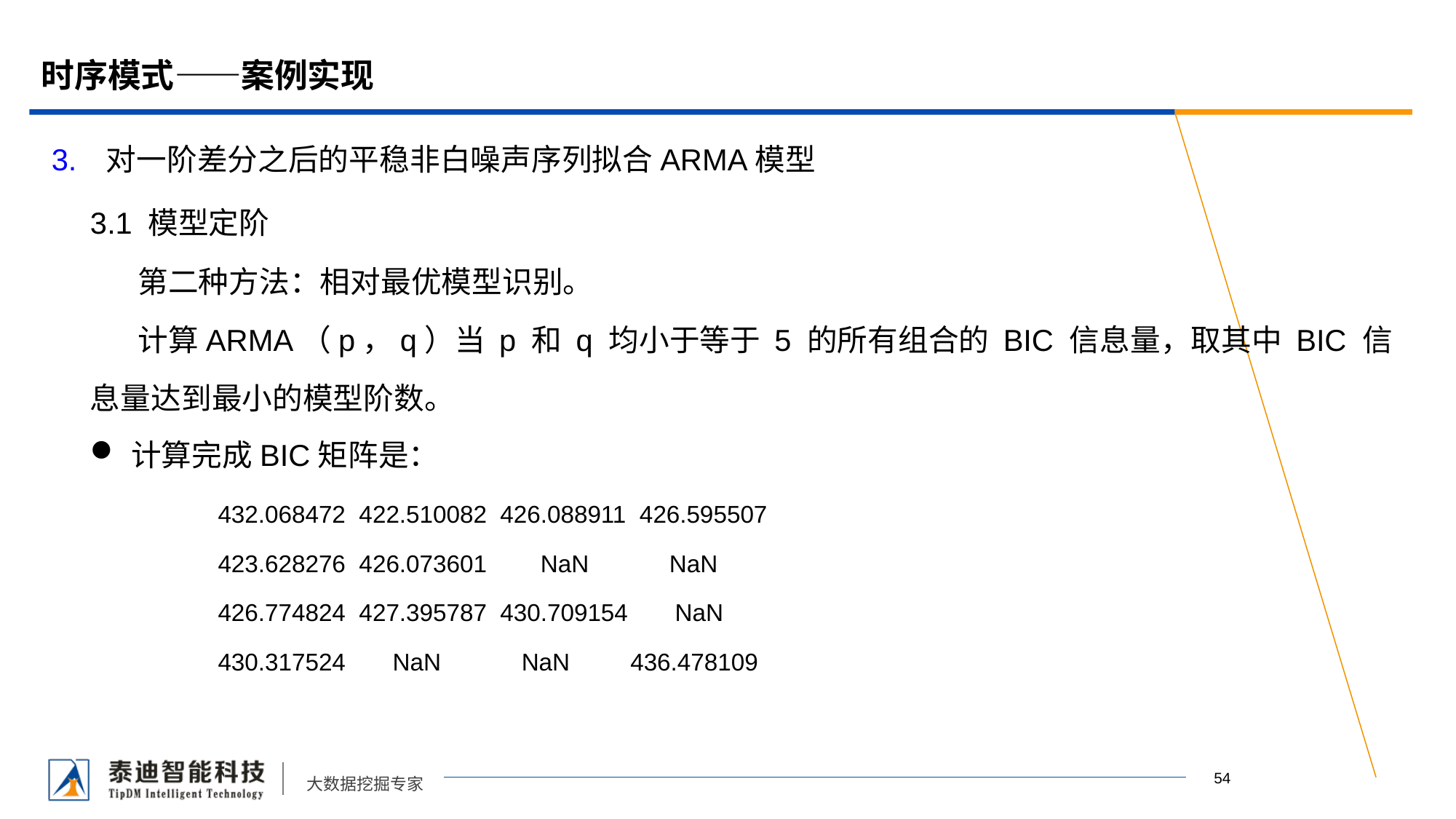

# 时序模式——案例实现

对一阶差分之后的平稳非白噪声序列拟合ARMA模型

3.1 模型定阶
      第二种方法：相对最优模型识别。
      计算ARMA（p，q）当 p 和 q 均小于等于 5 的所有组合的 BIC 信息量，取其中 BIC 信息量达到最小的模型阶数。
计算完成BIC矩阵是：
                   432.068472  422.510082  426.088911  426.595507
                   423.628276  426.073601        NaN            NaN
                   426.774824  427.395787  430.709154       NaN
                   430.317524       NaN            NaN         436.478109